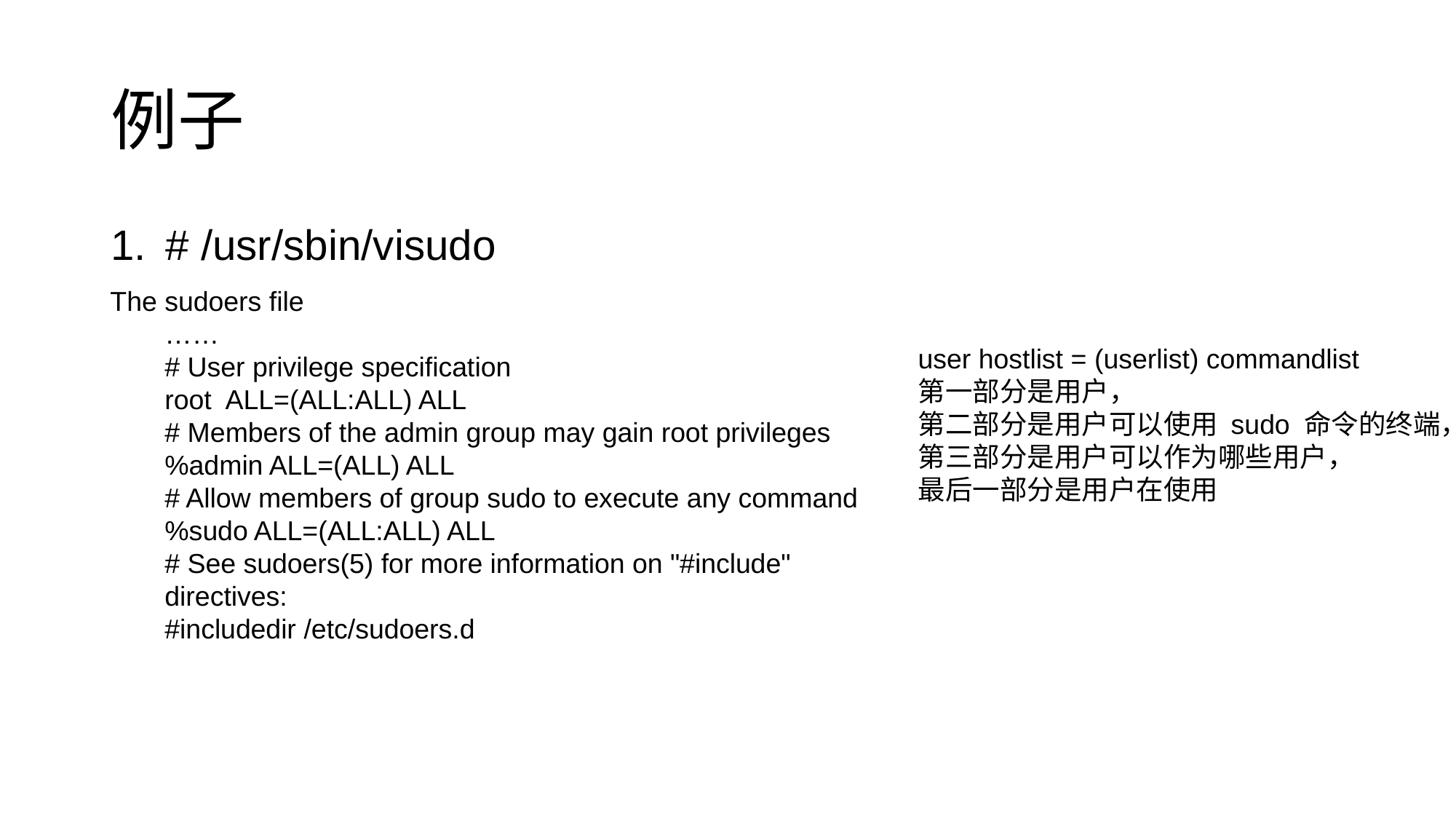

# 例子
# /usr/sbin/visudo
The sudoers file
……
# User privilege specification
root  ALL=(ALL:ALL) ALL
# Members of the admin group may gain root privileges
%admin ALL=(ALL) ALL
# Allow members of group sudo to execute any command
%sudo ALL=(ALL:ALL) ALL
# See sudoers(5) for more information on "#include" directives:
#includedir /etc/sudoers.d
user hostlist = (userlist) commandlist
第一部分是用户，
第二部分是用户可以使用 sudo 命令的终端，
第三部分是用户可以作为哪些用户，
最后一部分是用户在使用